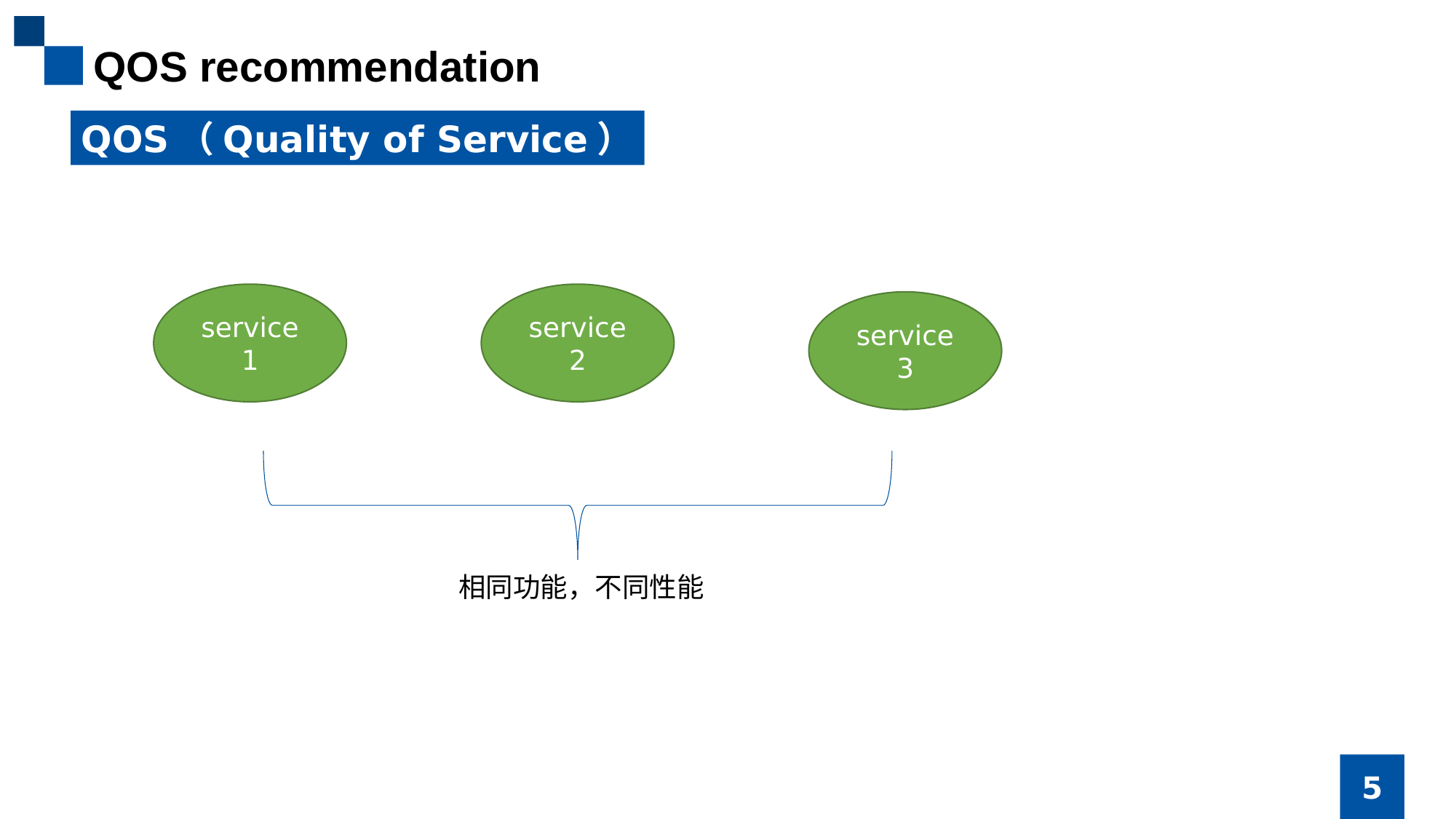

QOS recommendation
QOS（Quality of Service）

service2
service1
service3
相同功能，不同性能
5